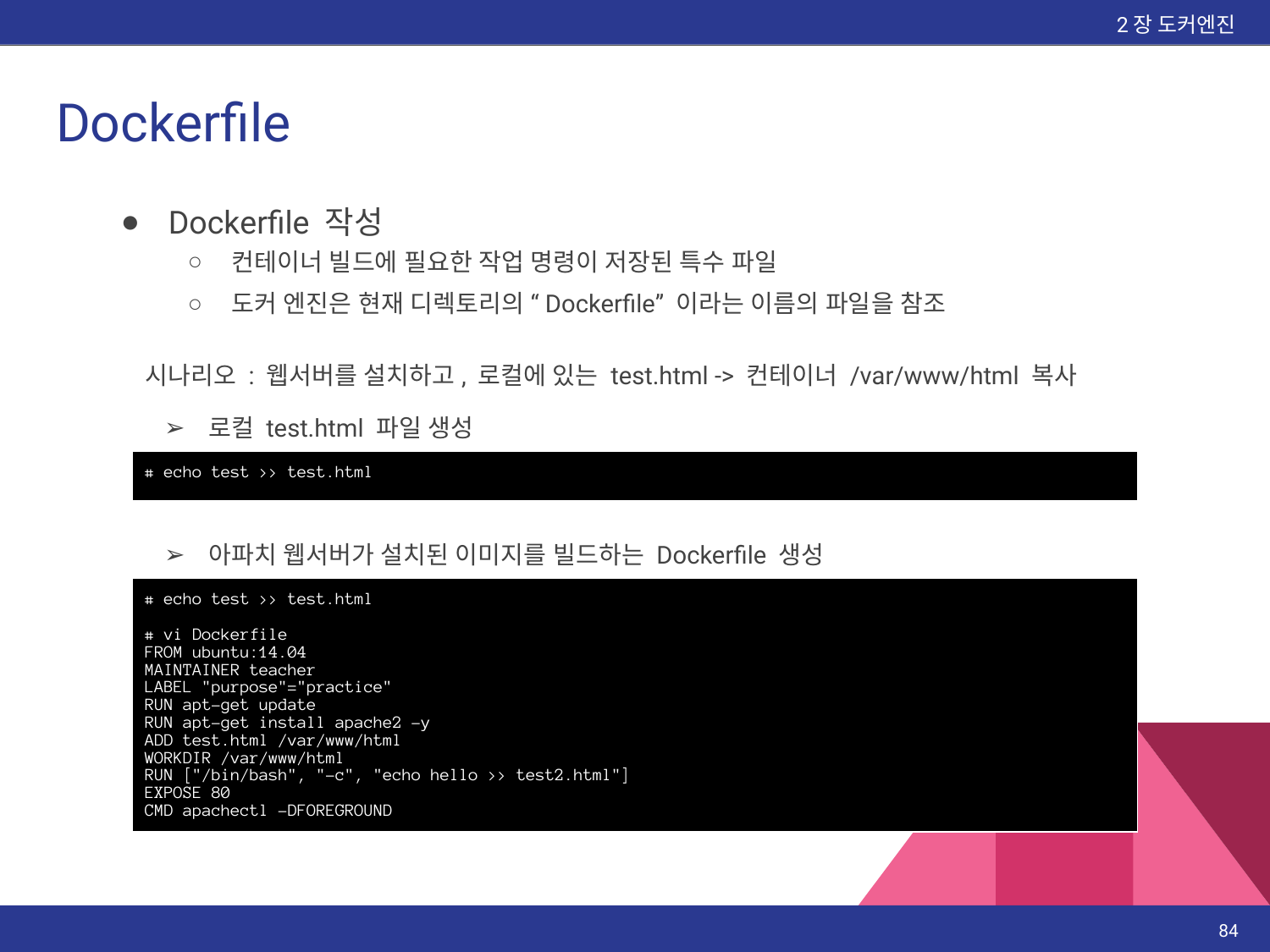

2장 도커엔진
# Dockerfile
Dockerfile 작성
컨테이너 빌드에 필요한 작업 명령이 저장된 특수 파일
도커 엔진은 현재 디렉토리의 “Dockerfile” 이라는 이름의 파일을 참조
시나리오 : 웹서버를 설치하고, 로컬에 있는 test.html -> 컨테이너 /var/www/html 복사

로컬 test.html 파일 생성

| # echo test >> test.html |
| --- |
아파치 웹서버가 설치된 이미지를 빌드하는 Dockerfile 생성

| # echo test >> test.html # vi Dockerfile FROM ubuntu:14.04 MAINTAINER teacher LABEL "purpose"="practice" RUN apt-get update RUN apt-get install apache2 -y ADD test.html /var/www/html WORKDIR /var/www/html RUN ["/bin/bash", "-c", "echo hello >> test2.html"] EXPOSE 80 CMD apachectl -DFOREGROUND |
| --- |
84